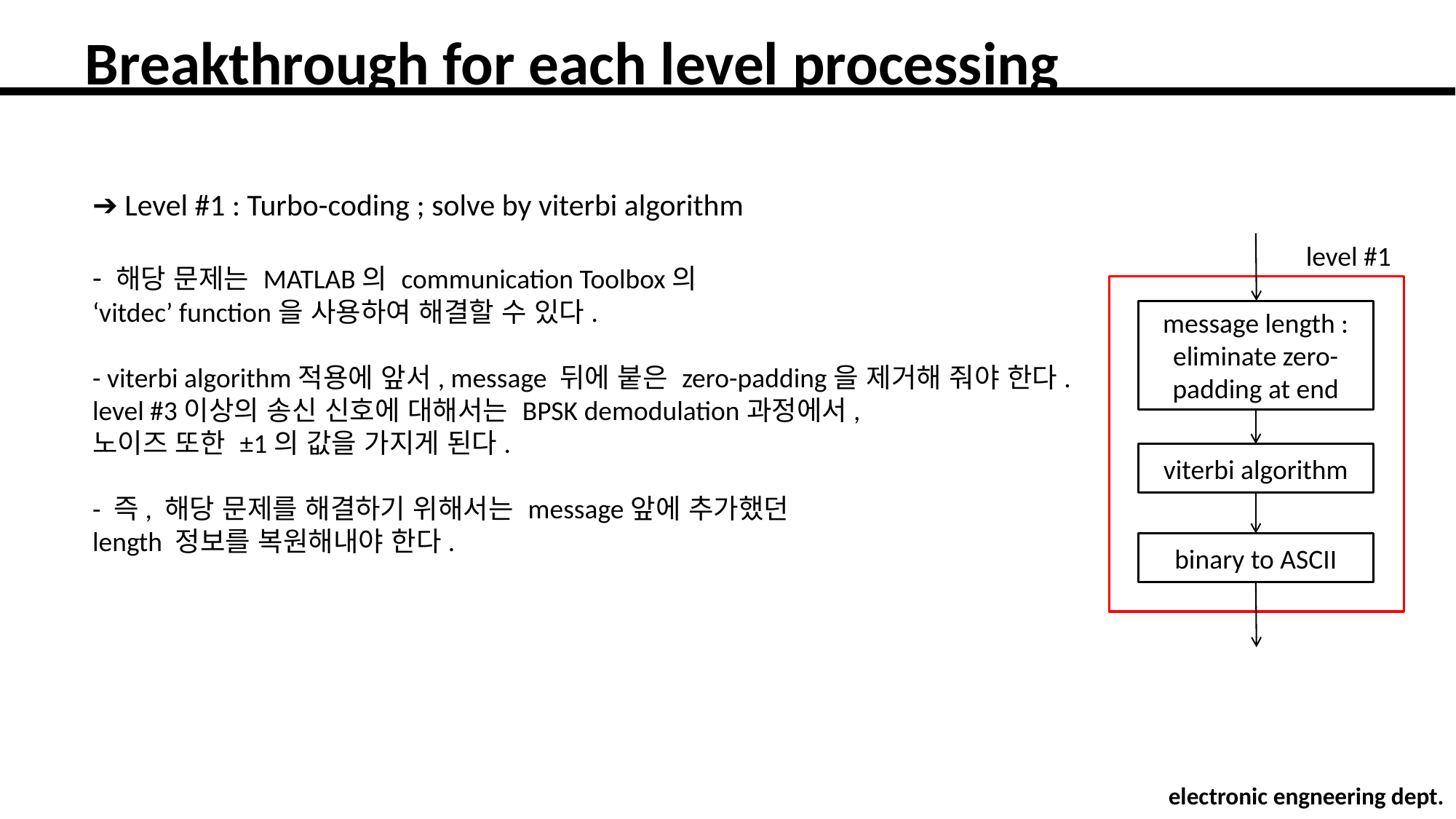

# Breakthrough for each level processing

➔ Level #1 : Turbo-coding ; solve by viterbi algorithm

- 해당 문제는 MATLAB의 communication Toolbox의
‘vitdec’ function을 사용하여 해결할 수 있다.

- viterbi algorithm적용에 앞서, message 뒤에 붙은 zero-padding을 제거해 줘야 한다.
level #3이상의 송신 신호에 대해서는 BPSK demodulation과정에서,
노이즈 또한 ±1의 값을 가지게 된다.

- 즉, 해당 문제를 해결하기 위해서는 message앞에 추가했던
length 정보를 복원해내야 한다.

level #1

message length :
eliminate zero-padding at end
viterbi algorithm
binary to ASCII
electronic engneering dept.